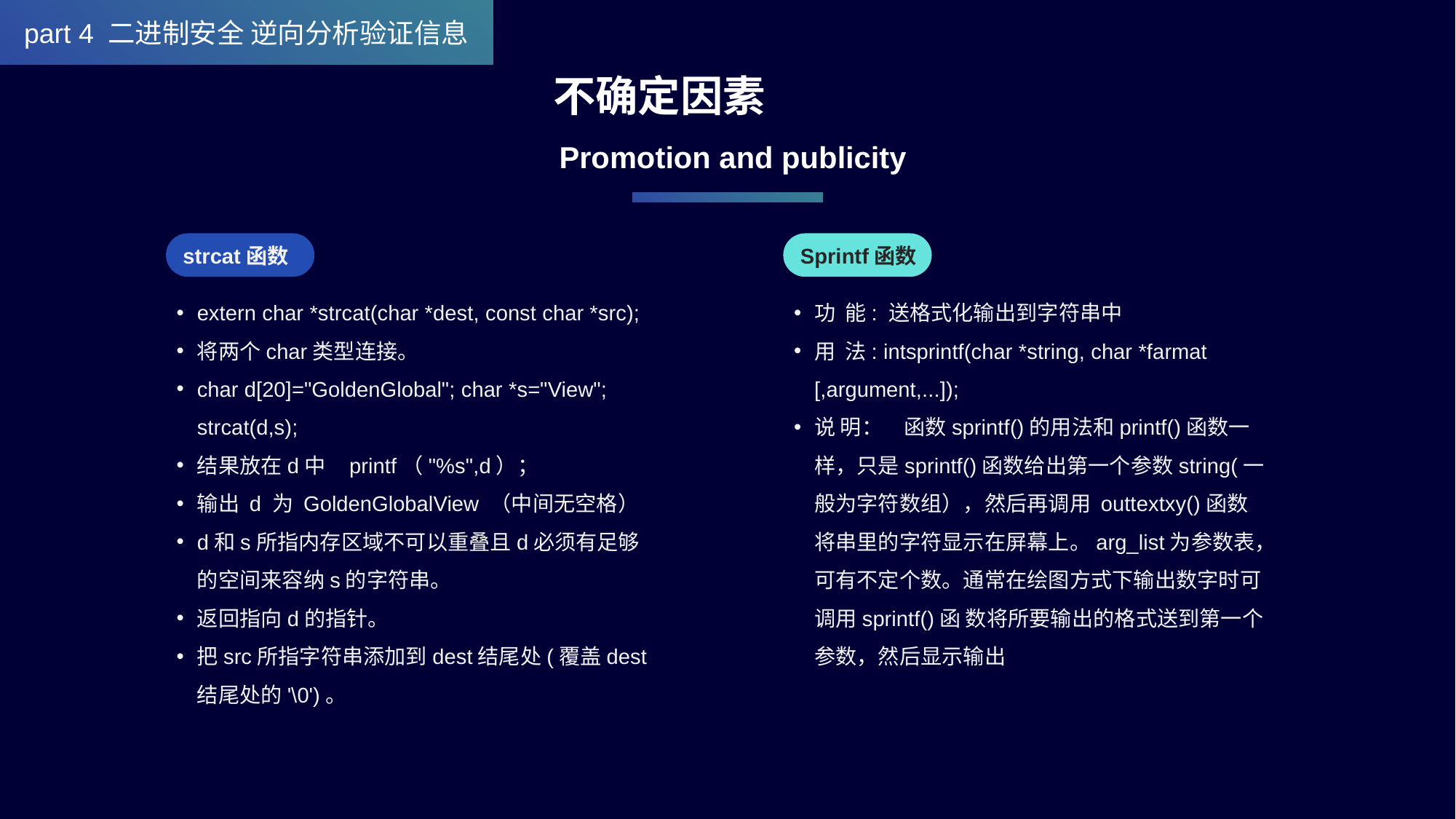

part 4 二进制安全 逆向分析验证信息
不确定因素
Promotion and publicity

strcat函数
Sprintf函数
extern char *strcat(char *dest, const char *src);
将两个char类型连接。
char d[20]="GoldenGlobal"; char *s="View"; strcat(d,s);
结果放在d中    printf（"%s",d）；
输出 d 为 GoldenGlobalView （中间无空格）
d和s所指内存区域不可以重叠且d必须有足够的空间来容纳s的字符串。
返回指向d的指针。
把src所指字符串添加到dest结尾处(覆盖dest结尾处的'\0')。
功  能: 送格式化输出到字符串中
用  法: intsprintf(char *string, char *farmat [,argument,...]);
说 明：　函数sprintf()的用法和printf()函数一样，只是sprintf()函数给出第一个参数string(一般为字符数组），然后再调用 outtextxy()函数将串里的字符显示在屏幕上。arg_list为参数表，可有不定个数。通常在绘图方式下输出数字时可调用sprintf()函 数将所要输出的格式送到第一个参数，然后显示输出